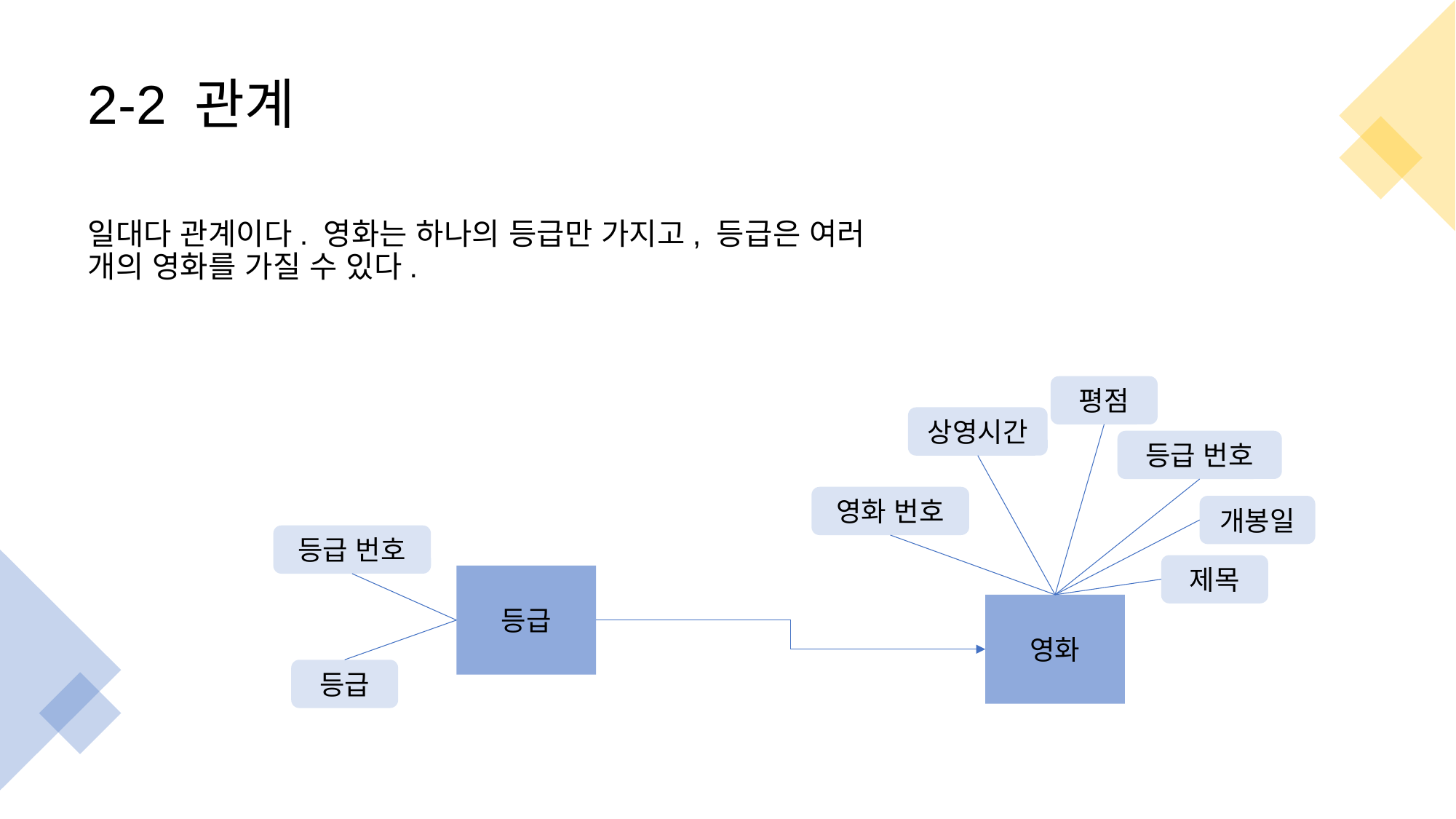

# 2-2 관계
일대다 관계이다. 영화는 하나의 등급만 가지고, 등급은 여러 개의 영화를 가질 수 있다.

평점
상영시간
등급 번호
영화 번호
개봉일
제목

영화

등급 번호

등급

등급